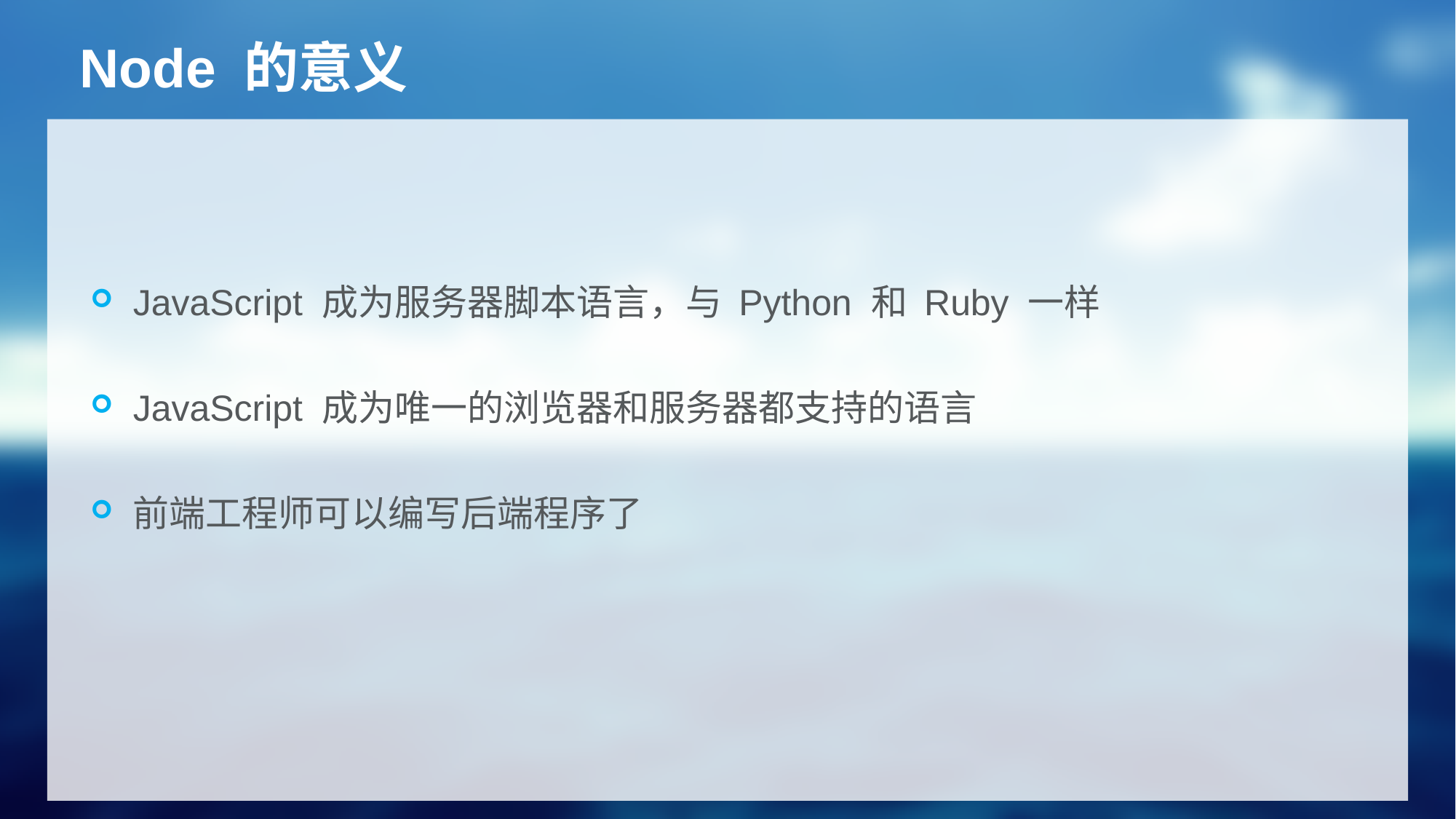

# Node 的意义
JavaScript 成为服务器脚本语言，与 Python 和 Ruby 一样

JavaScript 成为唯一的浏览器和服务器都支持的语言

前端工程师可以编写后端程序了